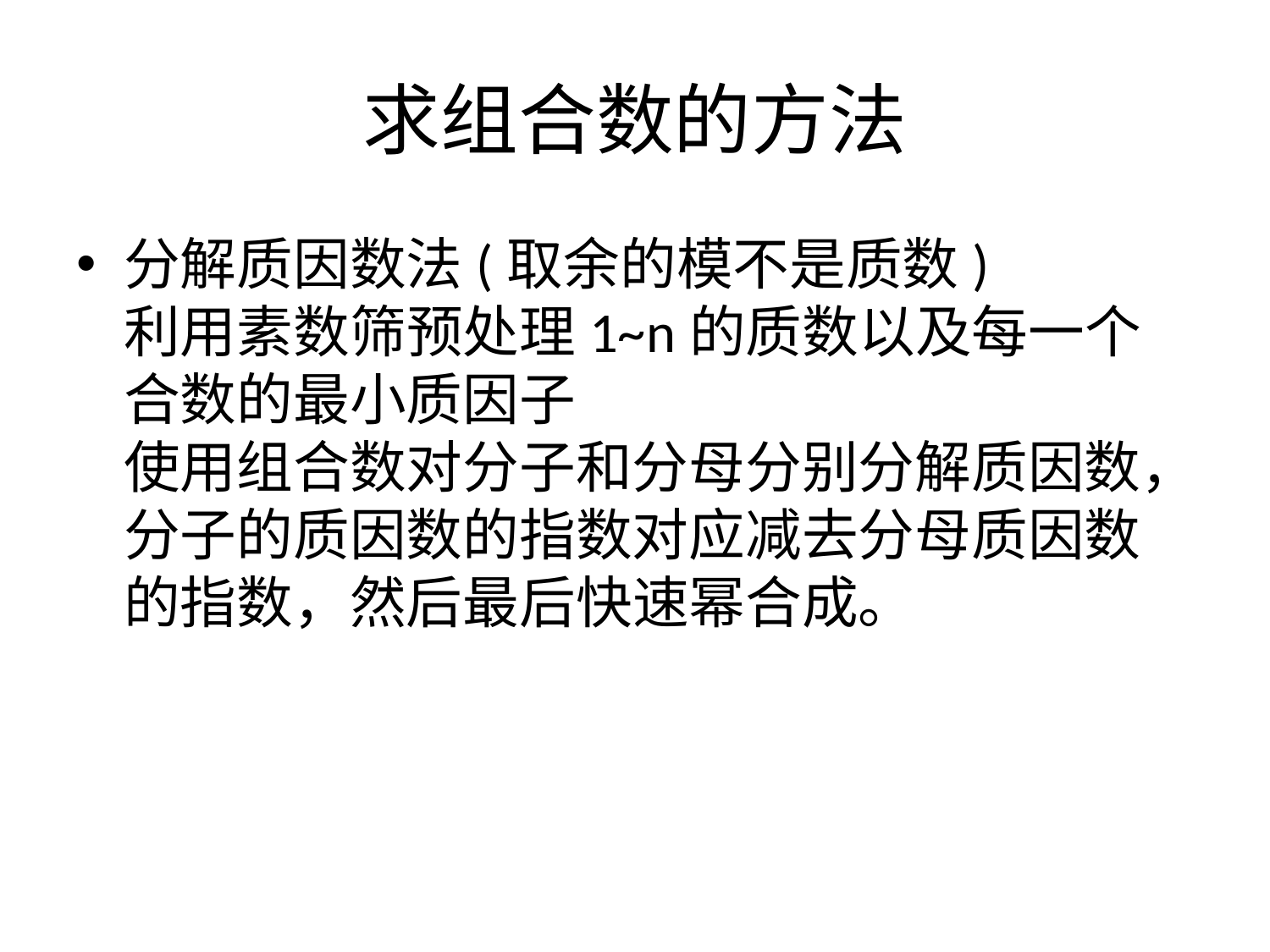

# 求组合数的方法
分解质因数法(取余的模不是质数)
利用素数筛预处理1~n的质数以及每一个合数的最小质因子
使用组合数对分子和分母分别分解质因数，分子的质因数的指数对应减去分母质因数的指数，然后最后快速幂合成。